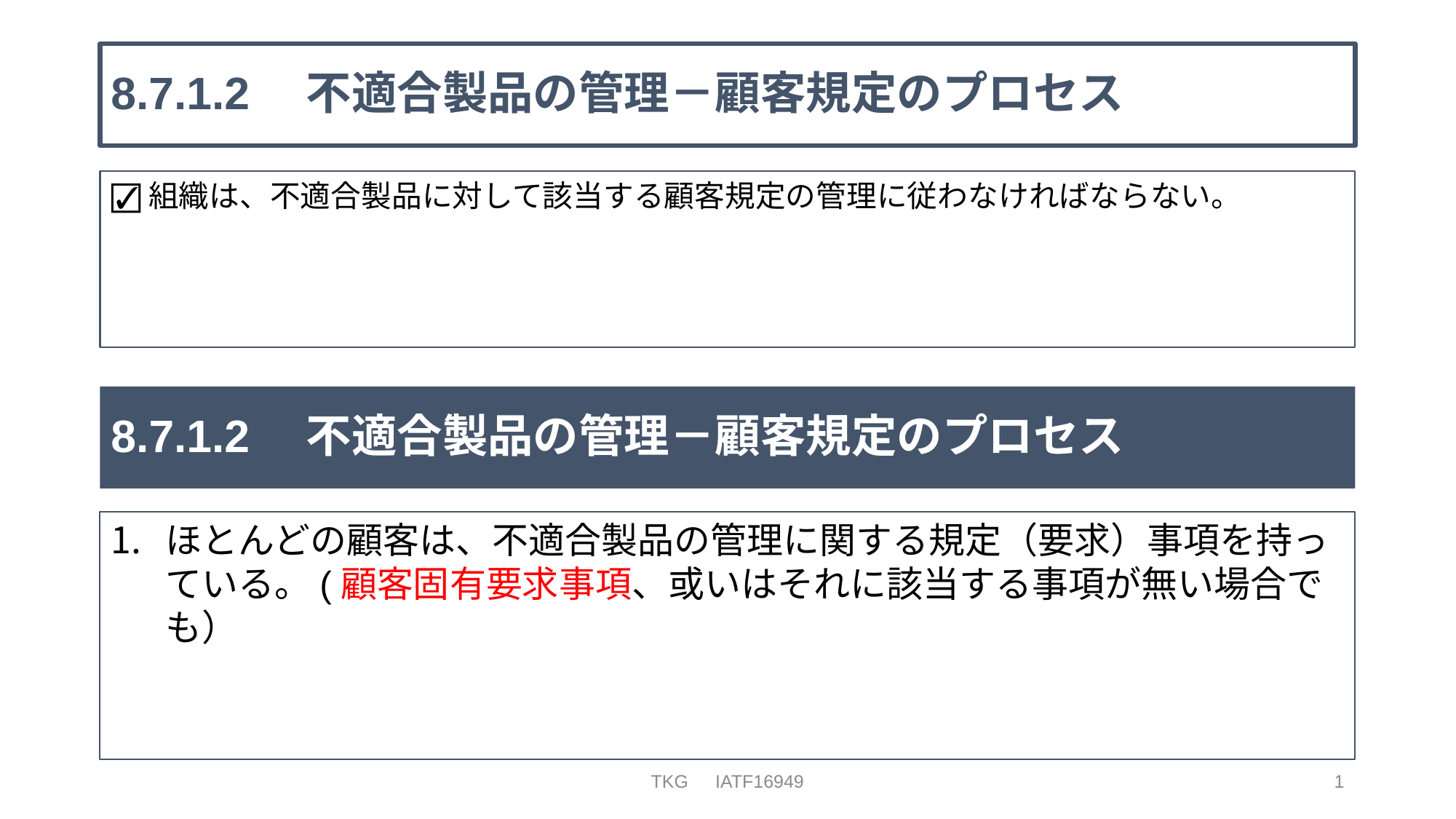

# 8.7.1.2　不適合製品の管理－顧客規定のプロセス
☑組織は、不適合製品に対して該当する顧客規定の管理に従わなければならない。
8.7.1.2　不適合製品の管理－顧客規定のプロセス
ほとんどの顧客は、不適合製品の管理に関する規定（要求）事項を持っている。(顧客固有要求事項、或いはそれに該当する事項が無い場合でも）
TKG　IATF16949
1